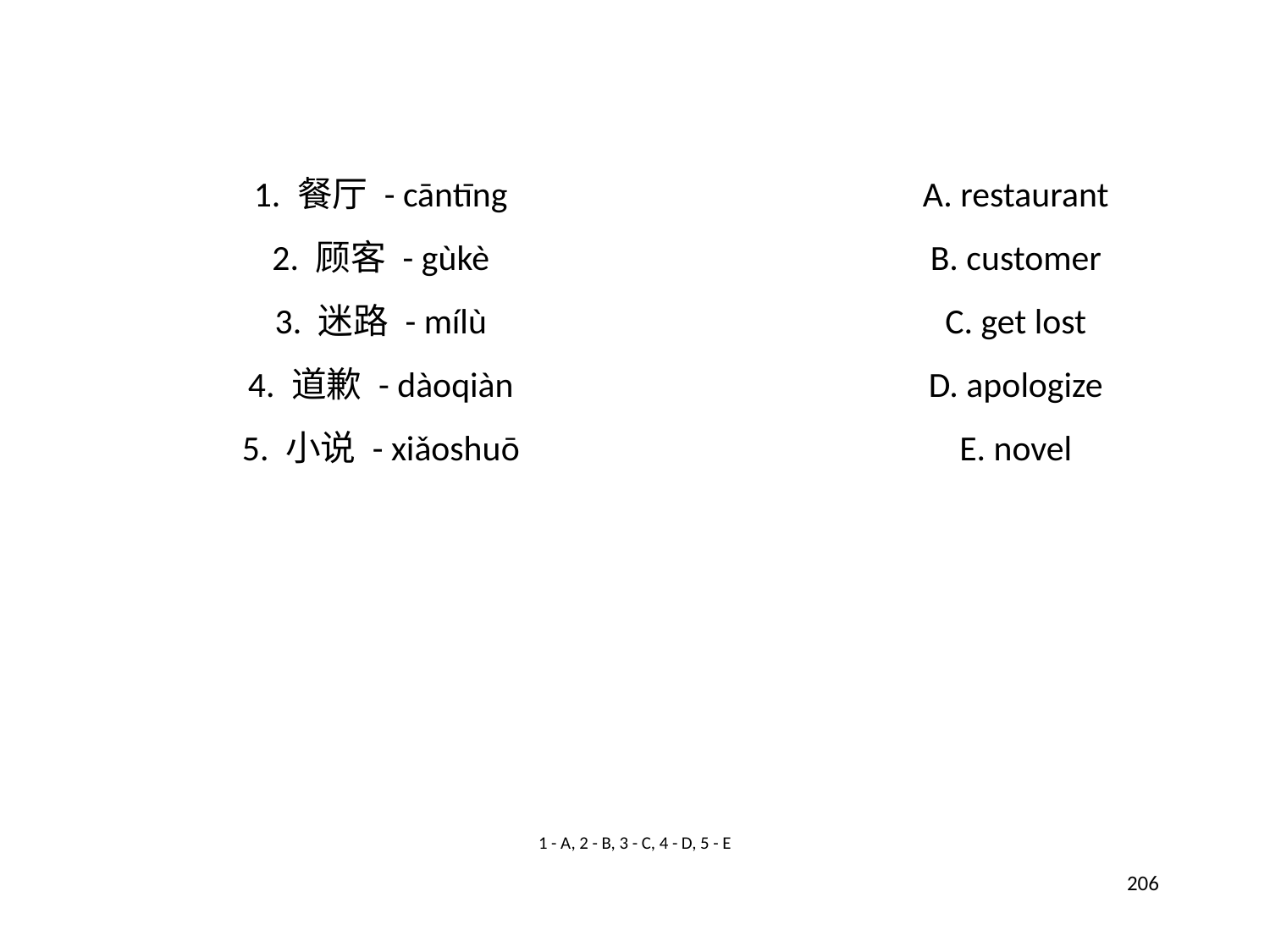

1. 餐厅 - cāntīng

A. restaurant

2. 顾客 - gùkè

B. customer

3. 迷路 - mílù

C. get lost

4. 道歉 - dàoqiàn

D. apologize

5. 小说 - xiǎoshuō

E. novel
1 - A, 2 - B, 3 - C, 4 - D, 5 - E

206